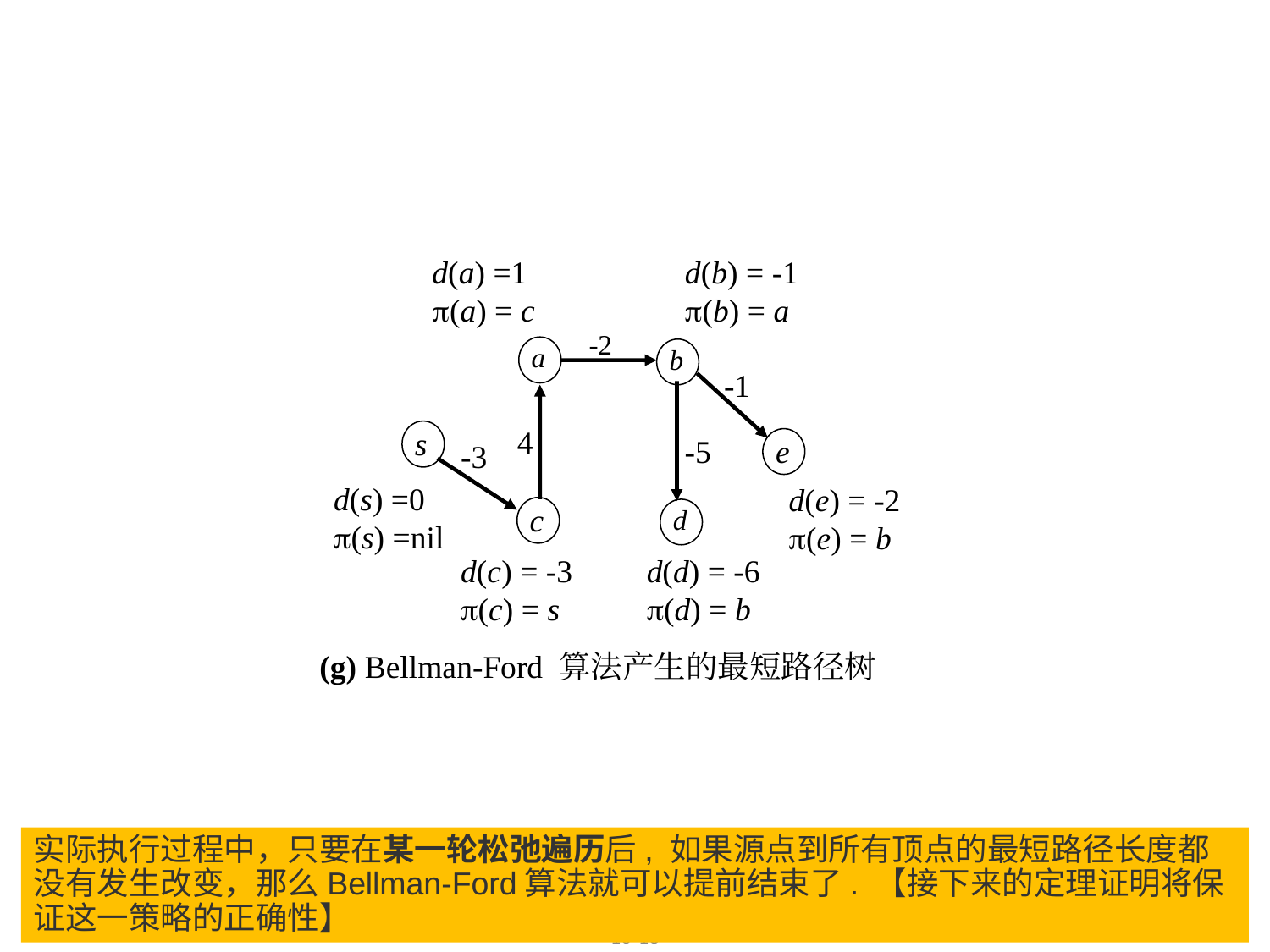

d(a) =1
π(a) = c

d(b) = -1
π(b) = a

-2
a

b

-1

4
s

-5
e

-3

d(s) =0
π(s) =nil

d(e) = -2
π(e) = b

c

d

d(c) = -3
π(c) = s

d(d) = -6
π(d) = b

(g) Bellman-Ford 算法产生的最短路径树
实际执行过程中，只要在某一轮松弛遍历后, 如果源点到所有顶点的最短路径长度都没有发生改变，那么Bellman-Ford算法就可以提前结束了. 【接下来的定理证明将保证这一策略的正确性】
10-13